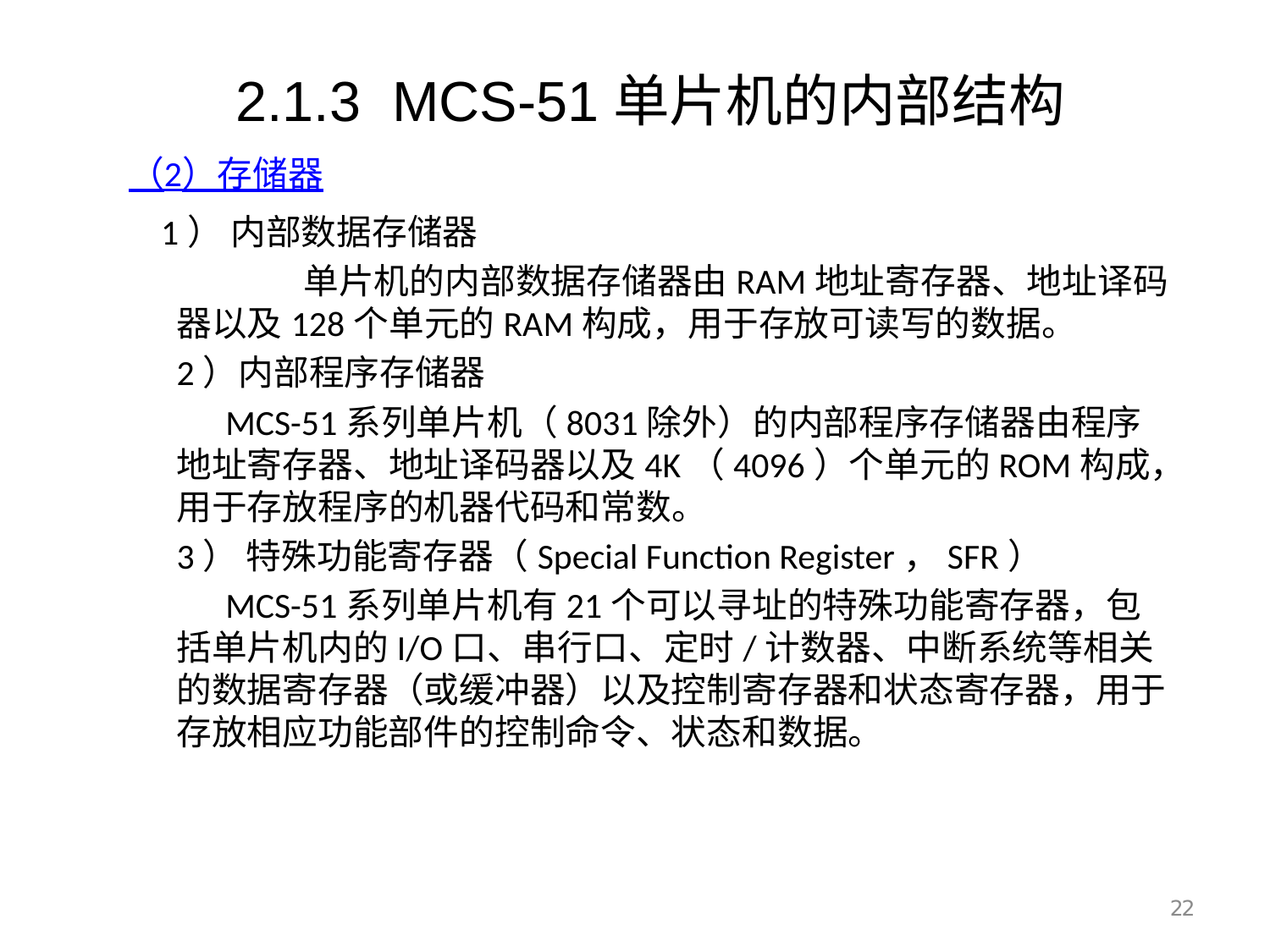

# 2.1.3  MCS-51单片机的内部结构
（2）存储器
    1） 内部数据存储器
		单片机的内部数据存储器由RAM地址寄存器、地址译码器以及128个单元的RAM构成，用于存放可读写的数据。
	2）内部程序存储器
            MCS-51系列单片机（8031除外）的内部程序存储器由程序地址寄存器、地址译码器以及4K（4096）个单元的ROM构成，用于存放程序的机器代码和常数。
	3） 特殊功能寄存器（Special Function Register，SFR）
            MCS-51系列单片机有21个可以寻址的特殊功能寄存器，包括单片机内的I/O口、串行口、定时/计数器、中断系统等相关的数据寄存器（或缓冲器）以及控制寄存器和状态寄存器，用于存放相应功能部件的控制命令、状态和数据。
22